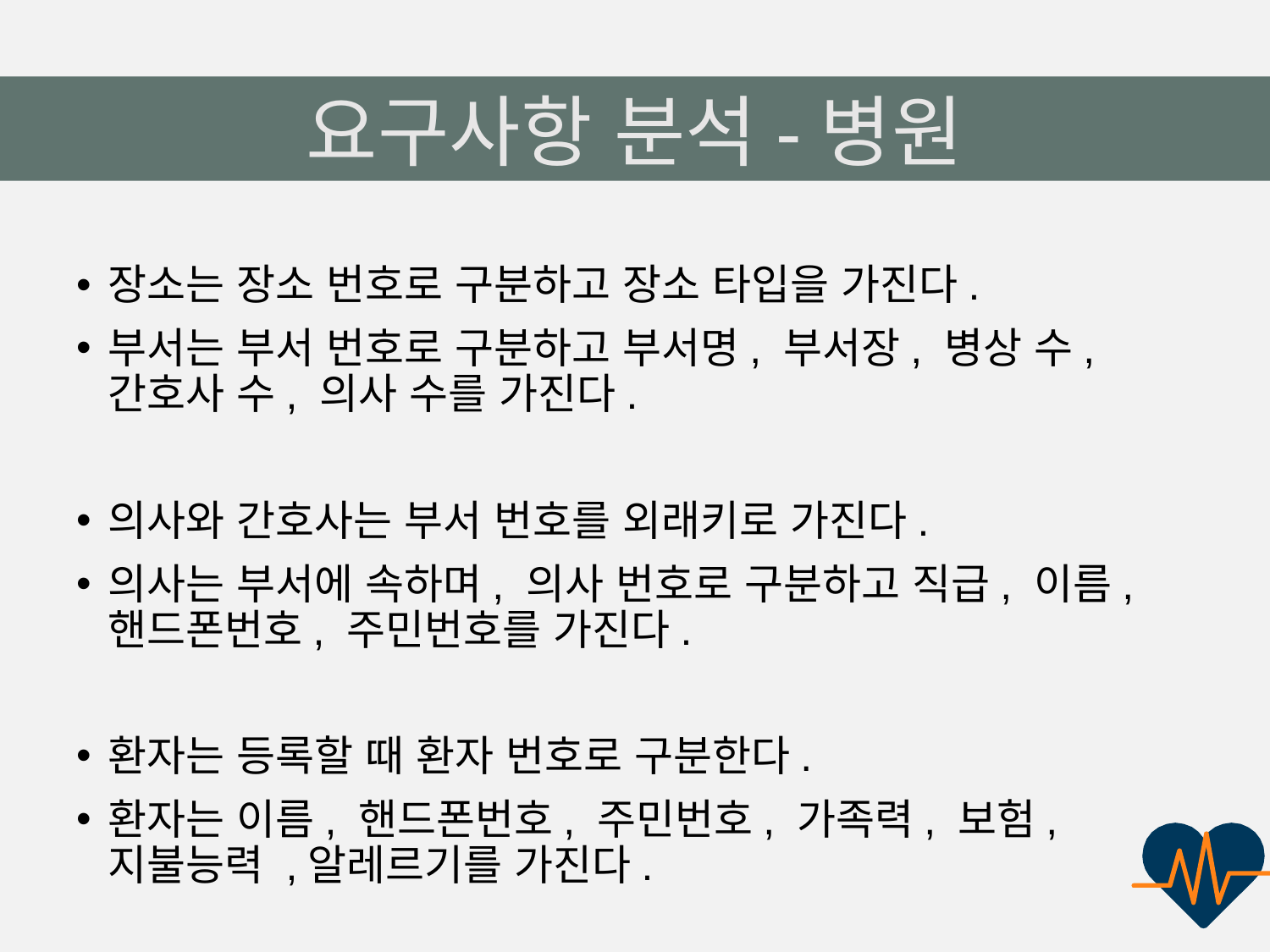

# 요구사항 분석-병원

장소는 장소 번호로 구분하고 장소 타입을 가진다.
부서는 부서 번호로 구분하고 부서명, 부서장, 병상 수, 간호사 수, 의사 수를 가진다.

의사와 간호사는 부서 번호를 외래키로 가진다.
의사는 부서에 속하며, 의사 번호로 구분하고 직급, 이름, 핸드폰번호, 주민번호를 가진다.

환자는 등록할 때 환자 번호로 구분한다.
환자는 이름, 핸드폰번호, 주민번호, 가족력, 보험, 지불능력 ,알레르기를 가진다.